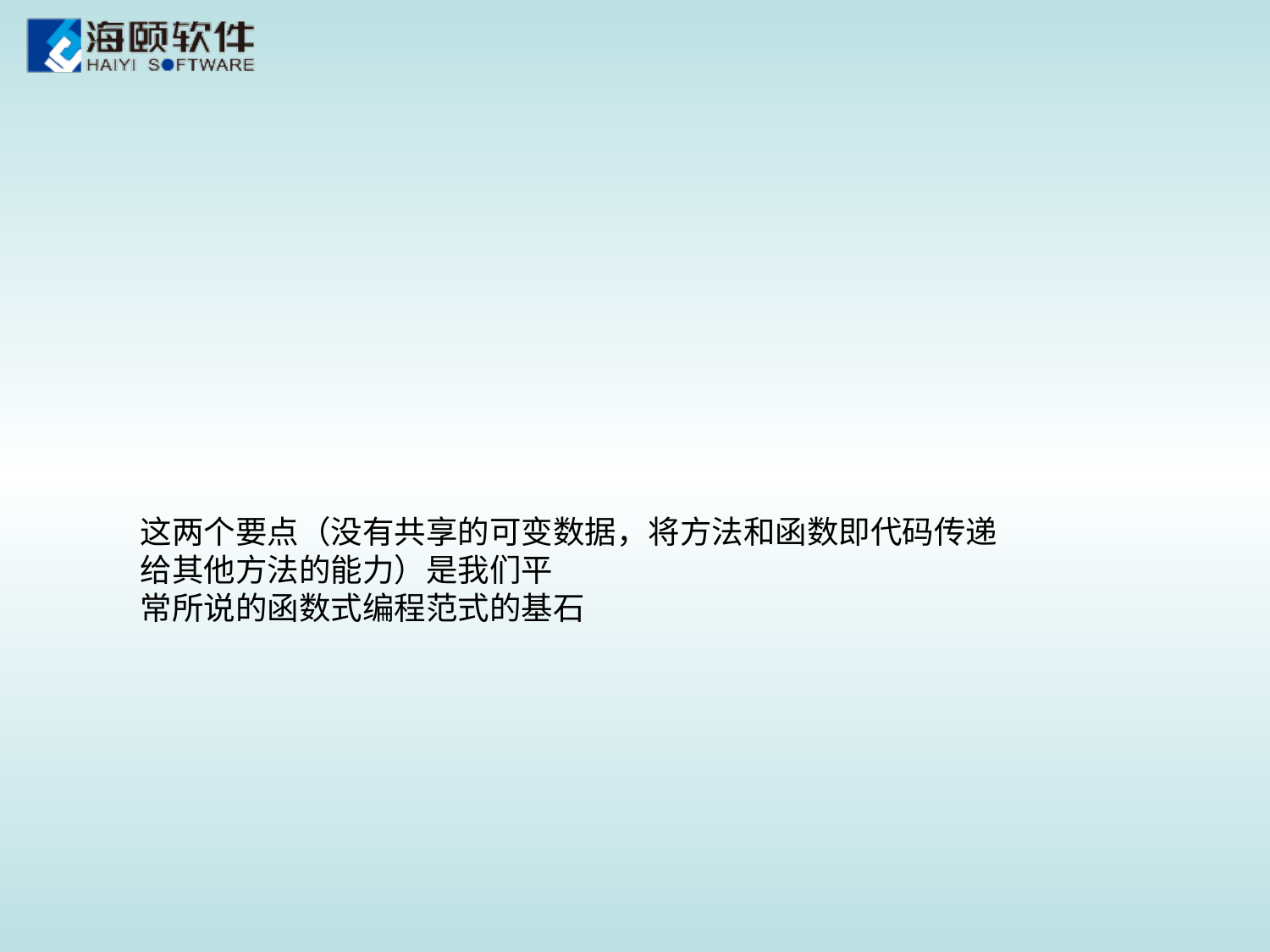

这两个要点（没有共享的可变数据，将方法和函数即代码传递给其他方法的能力）是我们平
常所说的函数式编程范式的基石